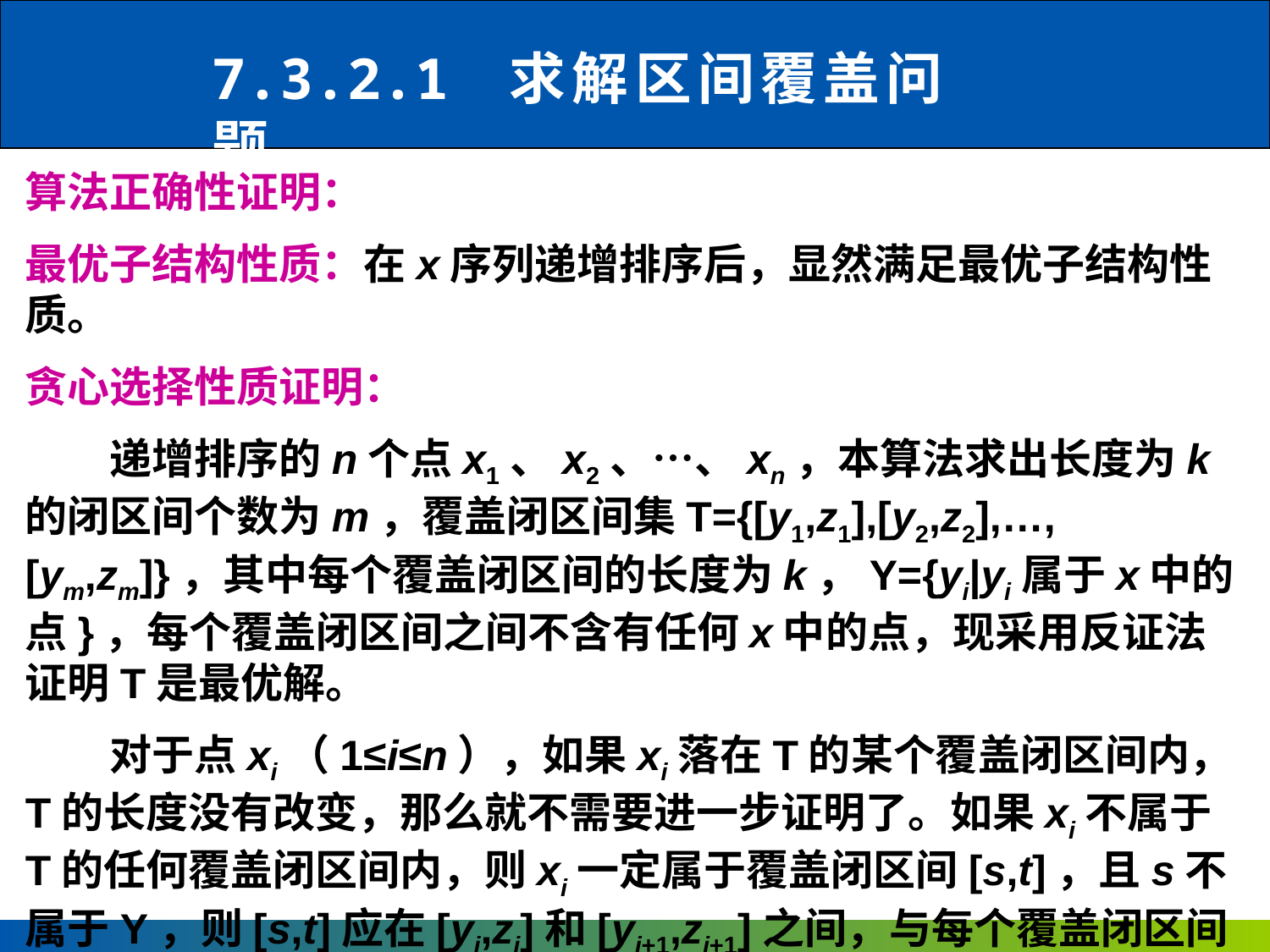

7.3.2.1 求解区间覆盖问题
算法正确性证明：
最优子结构性质：在x序列递增排序后，显然满足最优子结构性质。
贪心选择性质证明：
　　递增排序的n个点x1、x2、…、xn，本算法求出长度为k的闭区间个数为m，覆盖闭区间集T={[y1,z1],[y2,z2],…,[ym,zm]}，其中每个覆盖闭区间的长度为k，Y={yi|yi属于x中的点}，每个覆盖闭区间之间不含有任何x中的点，现采用反证法证明T是最优解。
　　对于点xi（1≤i≤n），如果xi落在T的某个覆盖闭区间内，T的长度没有改变，那么就不需要进一步证明了。如果xi不属于T的任何覆盖闭区间内，则xi一定属于覆盖闭区间[s,t]，且s不属于Y，则[s,t]应在[yj,zj]和[yj+1,zj+1]之间，与每个覆盖闭区间之间不含有任何x中点的假设矛盾，从而证明算法的正确性。